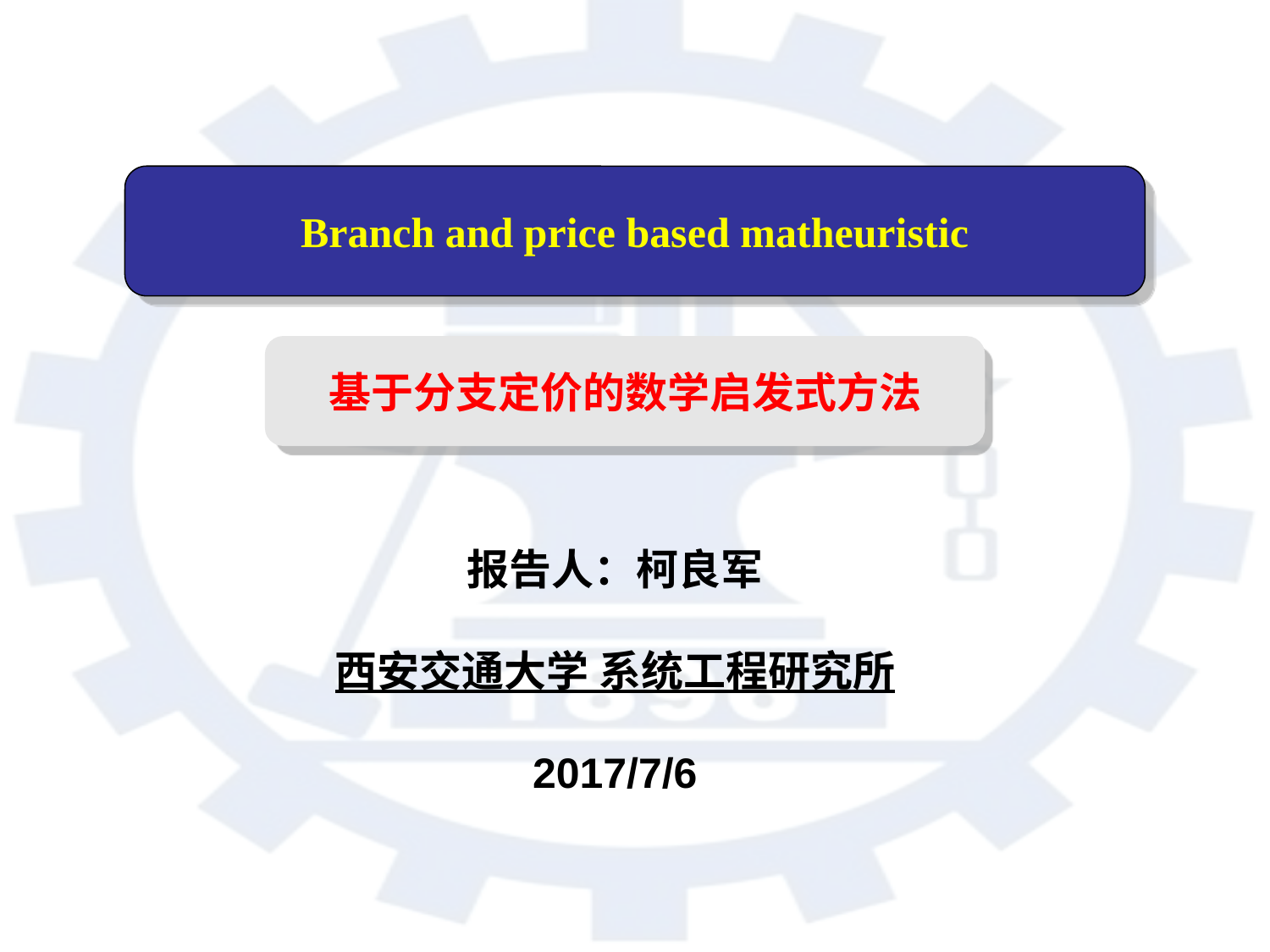

Branch and price based matheuristic
#
基于分支定价的数学启发式方法

报告人：柯良军

西安交通大学 系统工程研究所

2017/7/6